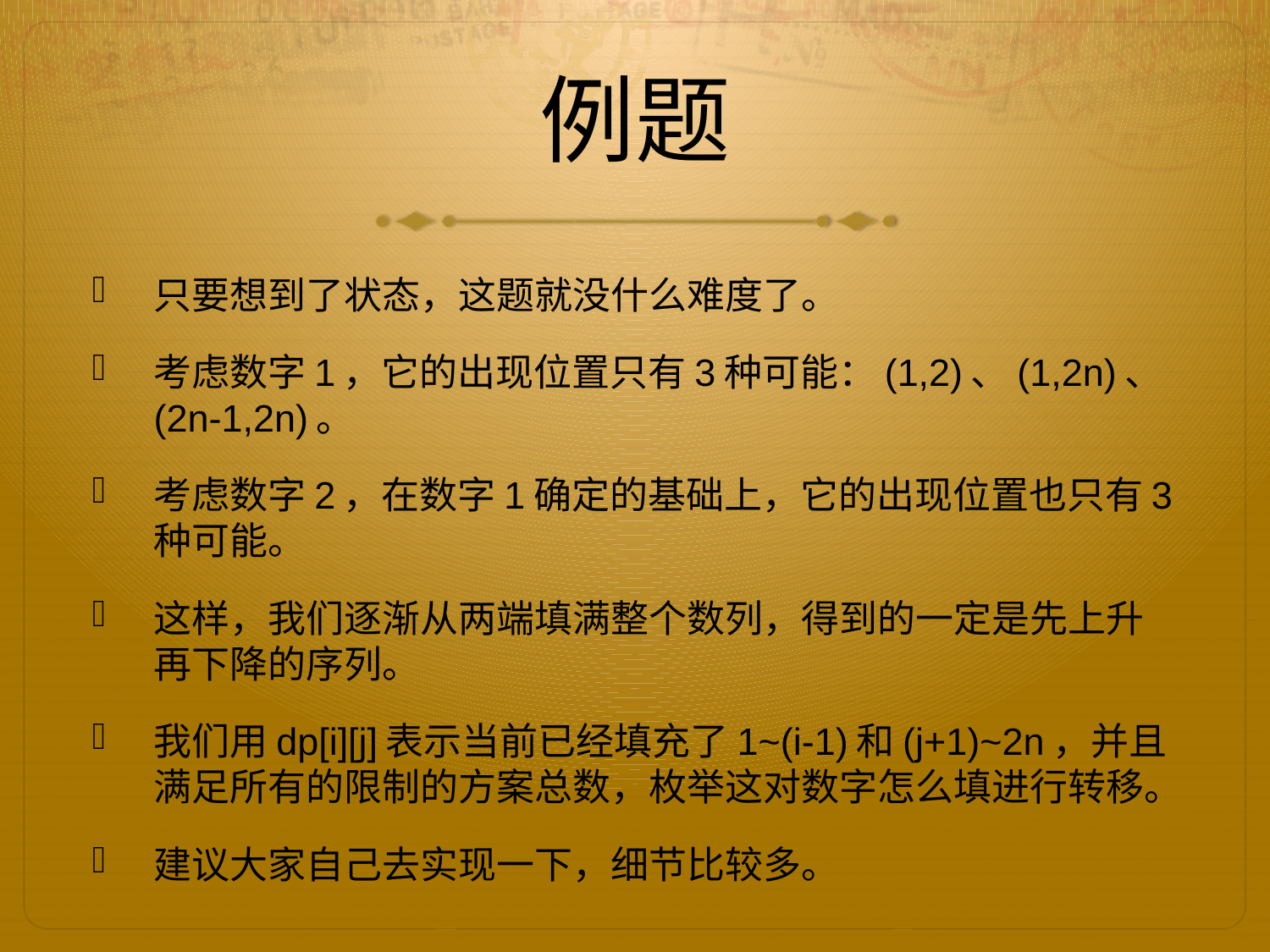

# 例题
只要想到了状态，这题就没什么难度了。
考虑数字1，它的出现位置只有3种可能：(1,2)、(1,2n)、(2n-1,2n)。
考虑数字2，在数字1确定的基础上，它的出现位置也只有3种可能。
这样，我们逐渐从两端填满整个数列，得到的一定是先上升再下降的序列。
我们用dp[i][j]表示当前已经填充了1~(i-1)和(j+1)~2n，并且满足所有的限制的方案总数，枚举这对数字怎么填进行转移。
建议大家自己去实现一下，细节比较多。